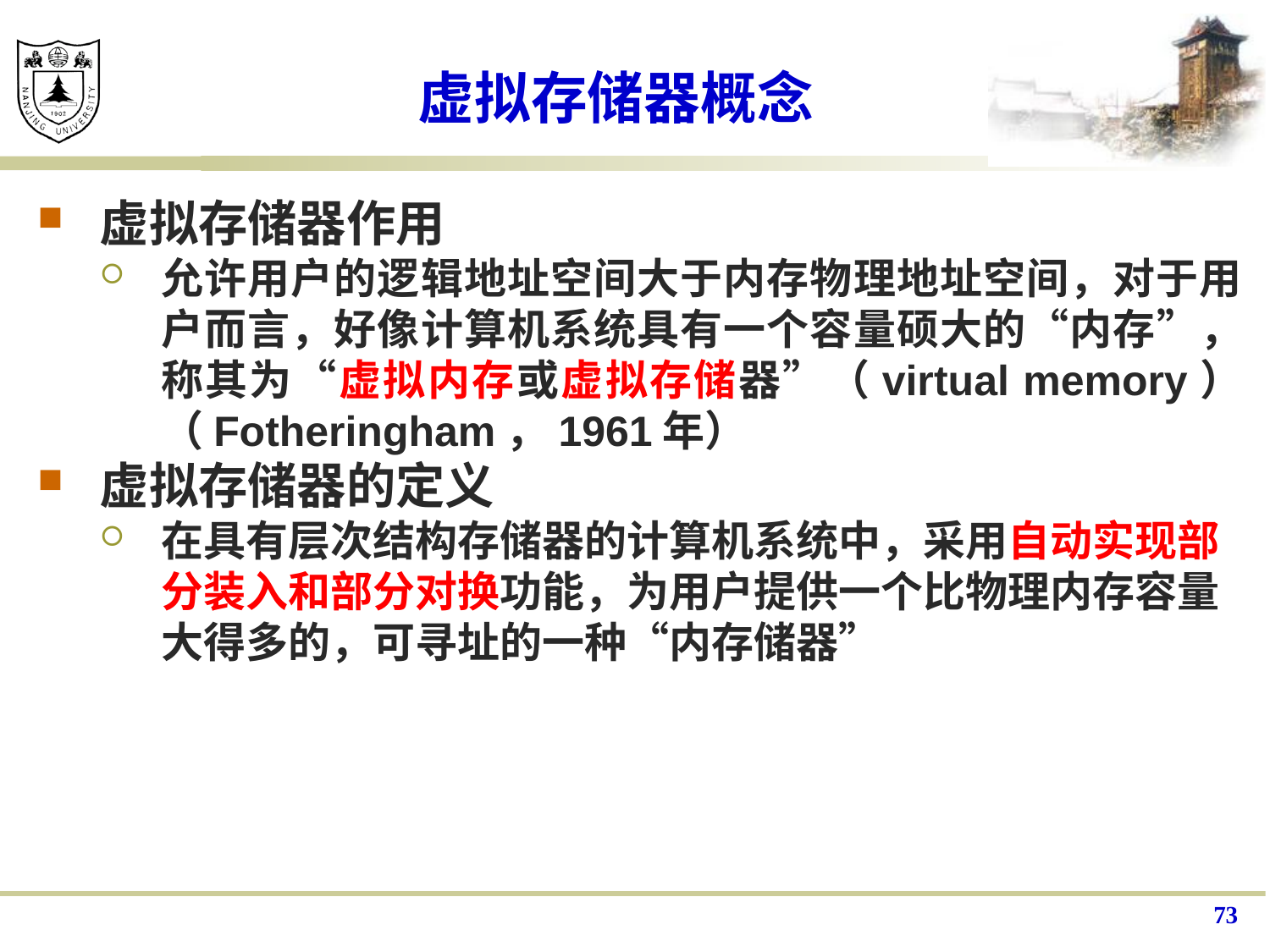

# 虚拟存储器概念
虚拟存储器作用
允许用户的逻辑地址空间大于内存物理地址空间，对于用户而言，好像计算机系统具有一个容量硕大的“内存”，称其为“虚拟内存或虚拟存储器”（virtual memory）（Fotheringham，1961年）
虚拟存储器的定义
在具有层次结构存储器的计算机系统中，采用自动实现部分装入和部分对换功能，为用户提供一个比物理内存容量大得多的，可寻址的一种“内存储器”

73